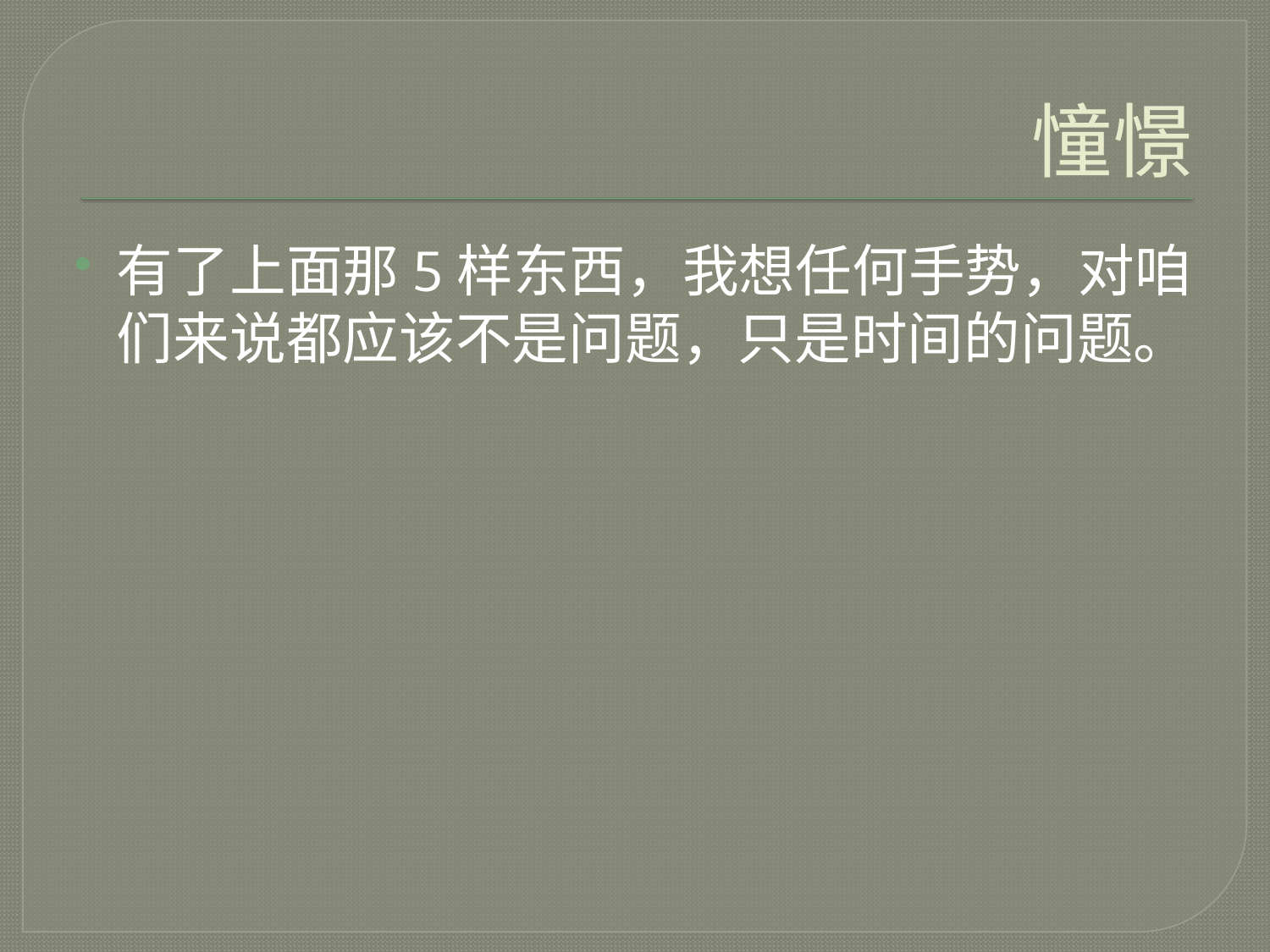

# 憧憬
有了上面那5样东西，我想任何手势，对咱们来说都应该不是问题，只是时间的问题。